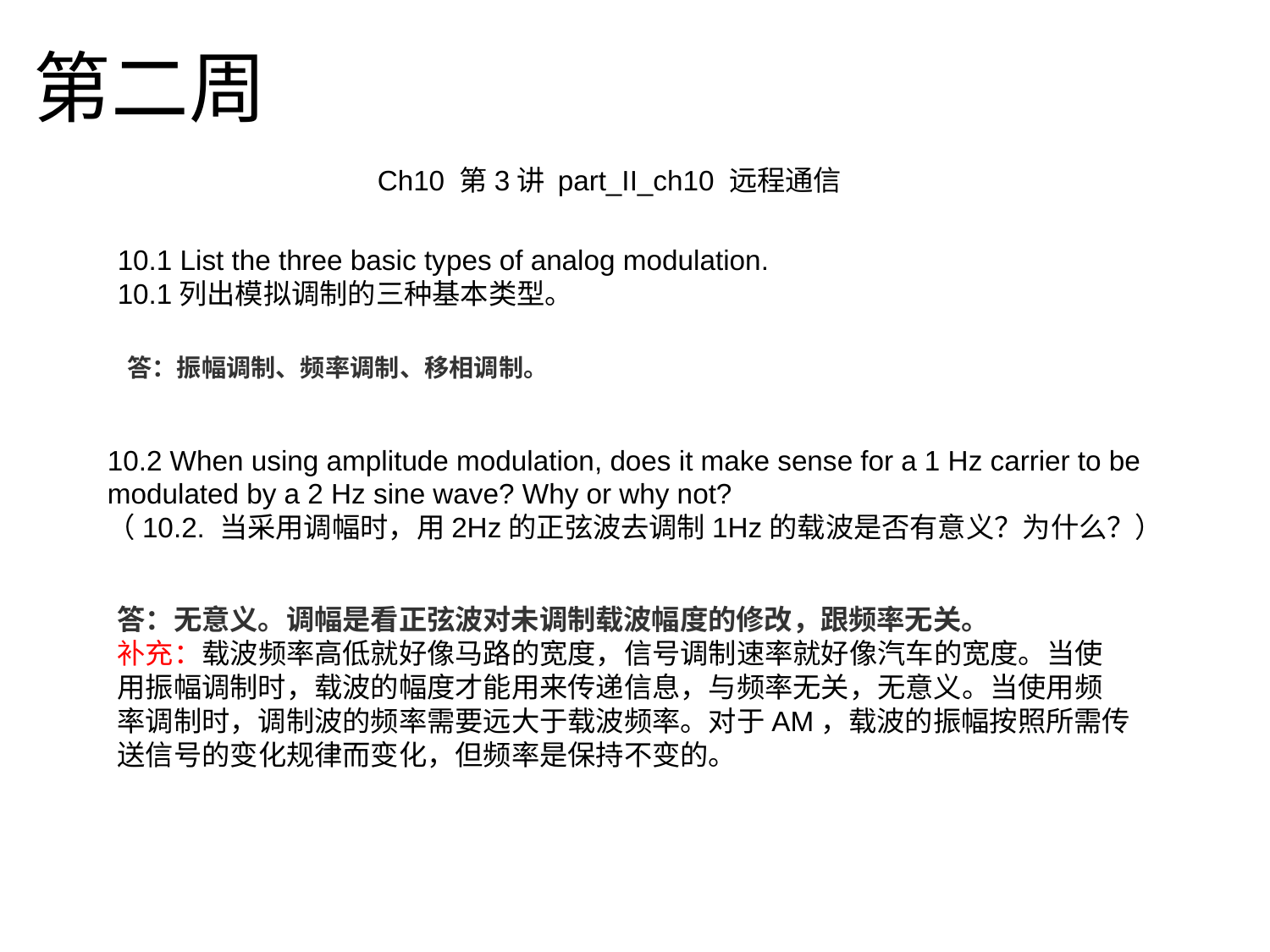

# 第二周
Ch10 第3讲 part_II_ch10 远程通信
10.1 List the three basic types of analog modulation.
10.1列出模拟调制的三种基本类型。
答：振幅调制、频率调制、移相调制。
10.2 When using amplitude modulation, does it make sense for a 1 Hz carrier to be modulated by a 2 Hz sine wave? Why or why not?（10.2. 当采用调幅时，用2Hz的正弦波去调制1Hz的载波是否有意义？为什么？）
答：无意义。调幅是看正弦波对未调制载波幅度的修改，跟频率无关。
补充：载波频率高低就好像马路的宽度，信号调制速率就好像汽车的宽度。当使用振幅调制时，载波的幅度才能用来传递信息，与频率无关，无意义。当使用频率调制时，调制波的频率需要远大于载波频率。对于AM，载波的振幅按照所需传送信号的变化规律而变化，但频率是保持不变的。